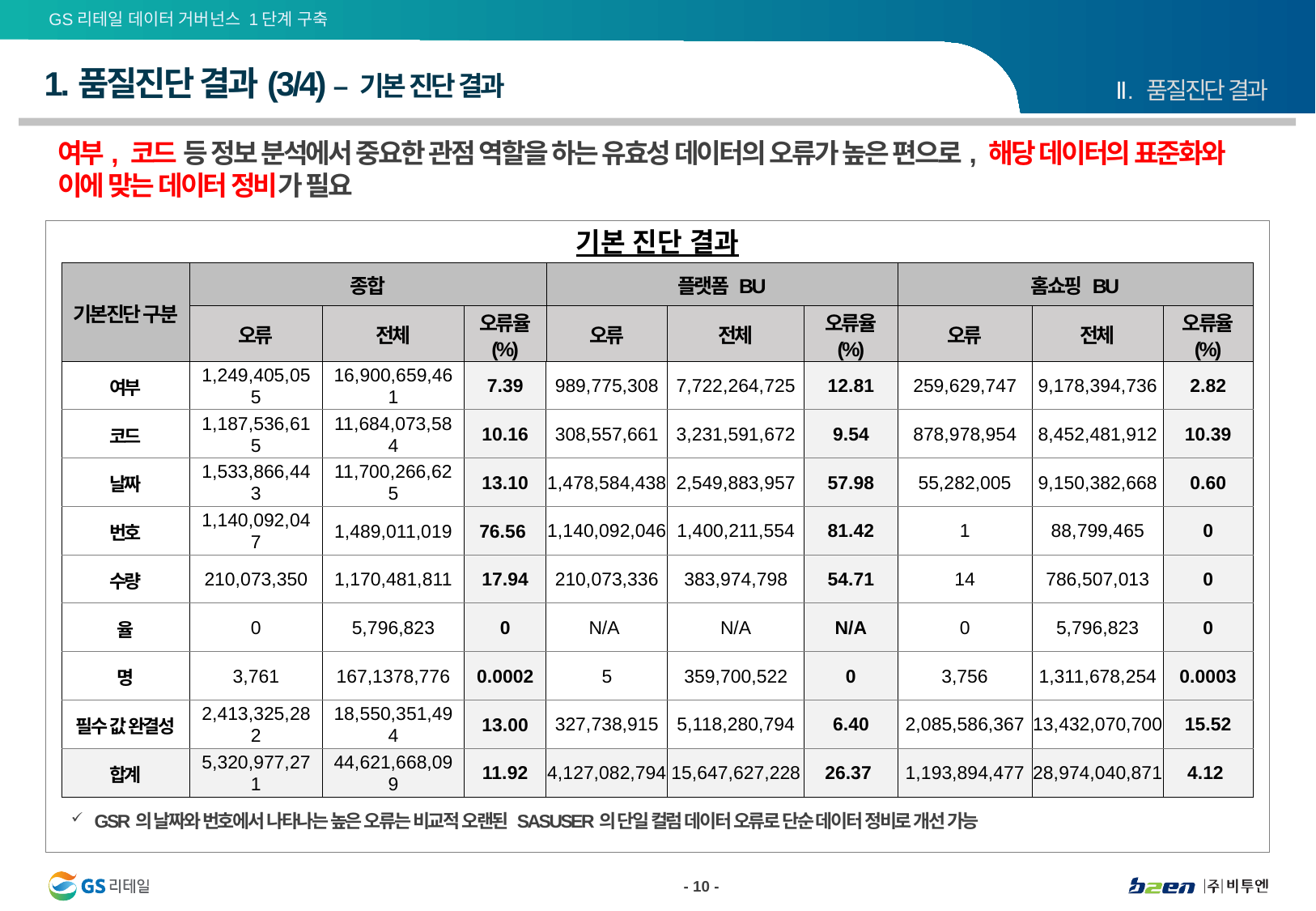

# 1.품질진단 결과(3/4) – 기본 진단 결과
Ⅱ. 품질진단 결과
여부, 코드 등 정보 분석에서 중요한 관점 역할을 하는 유효성 데이터의 오류가 높은 편으로, 해당 데이터의 표준화와 이에 맞는 데이터 정비가 필요
기본 진단 결과
| 기본진단 구분 | 종합 |  |  | 플랫폼 BU |  |  | 홈쇼핑 BU |  |  |
| --- | --- | --- | --- | --- | --- | --- | --- | --- | --- |
|  | 오류 | 전체 | 오류율 (%) | 오류 | 전체 | 오류율 (%) | 오류 | 전체 | 오류율 (%) |
| 여부 | 1,249,405,055 | 16,900,659,461 | 7.39 | 989,775,308 | 7,722,264,725 | 12.81 | 259,629,747 | 9,178,394,736 | 2.82 |
| 코드 | 1,187,536,615 | 11,684,073,584 | 10.16 | 308,557,661 | 3,231,591,672 | 9.54 | 878,978,954 | 8,452,481,912 | 10.39 |
| 날짜 | 1,533,866,443 | 11,700,266,625 | 13.10 | 1,478,584,438 | 2,549,883,957 | 57.98 | 55,282,005 | 9,150,382,668 | 0.60 |
| 번호 | 1,140,092,047 | 1,489,011,019 | 76.56 | 1,140,092,046 | 1,400,211,554 | 81.42 | 1 | 88,799,465 | 0 |
| 수량 | 210,073,350 | 1,170,481,811 | 17.94 | 210,073,336 | 383,974,798 | 54.71 | 14 | 786,507,013 | 0 |
| 율 | 0 | 5,796,823 | 0 | N/A | N/A | N/A | 0 | 5,796,823 | 0 |
| 명 | 3,761 | 167,1378,776 | 0.0002 | 5 | 359,700,522 | 0 | 3,756 | 1,311,678,254 | 0.0003 |
| 필수 값 완결성 | 2,413,325,282 | 18,550,351,494 | 13.00 | 327,738,915 | 5,118,280,794 | 6.40 | 2,085,586,367 | 13,432,070,700 | 15.52 |
| 합계 | 5,320,977,271 | 44,621,668,099 | 11.92 | 4,127,082,794 | 15,647,627,228 | 26.37 | 1,193,894,477 | 28,974,040,871 | 4.12 |
GSR의 날짜와 번호에서 나타나는 높은 오류는 비교적 오랜된 SASUSER의 단일 컬럼 데이터 오류로 단순 데이터 정비로 개선 가능